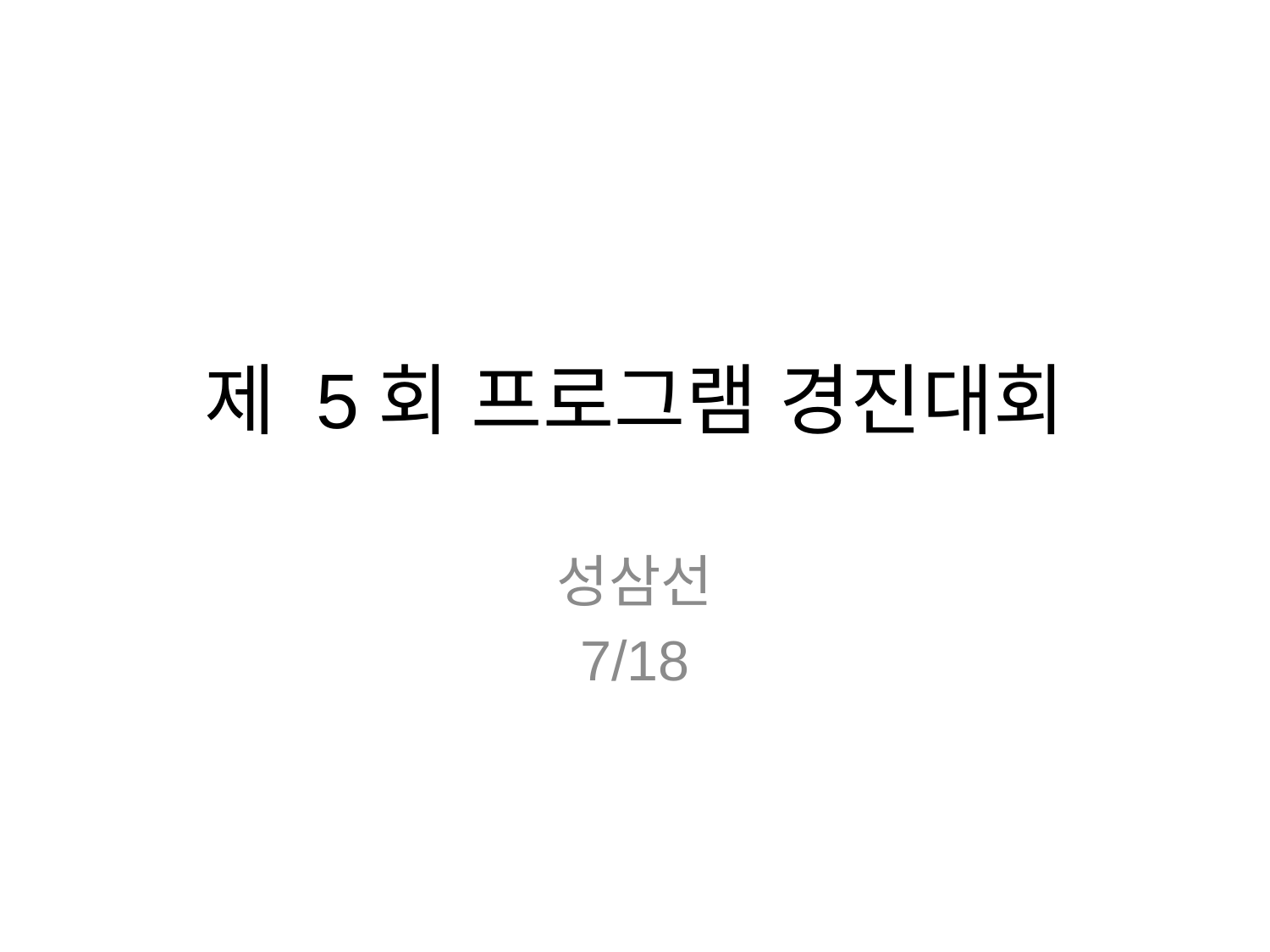

# 제 5회 프로그램 경진대회
성삼선
7/18